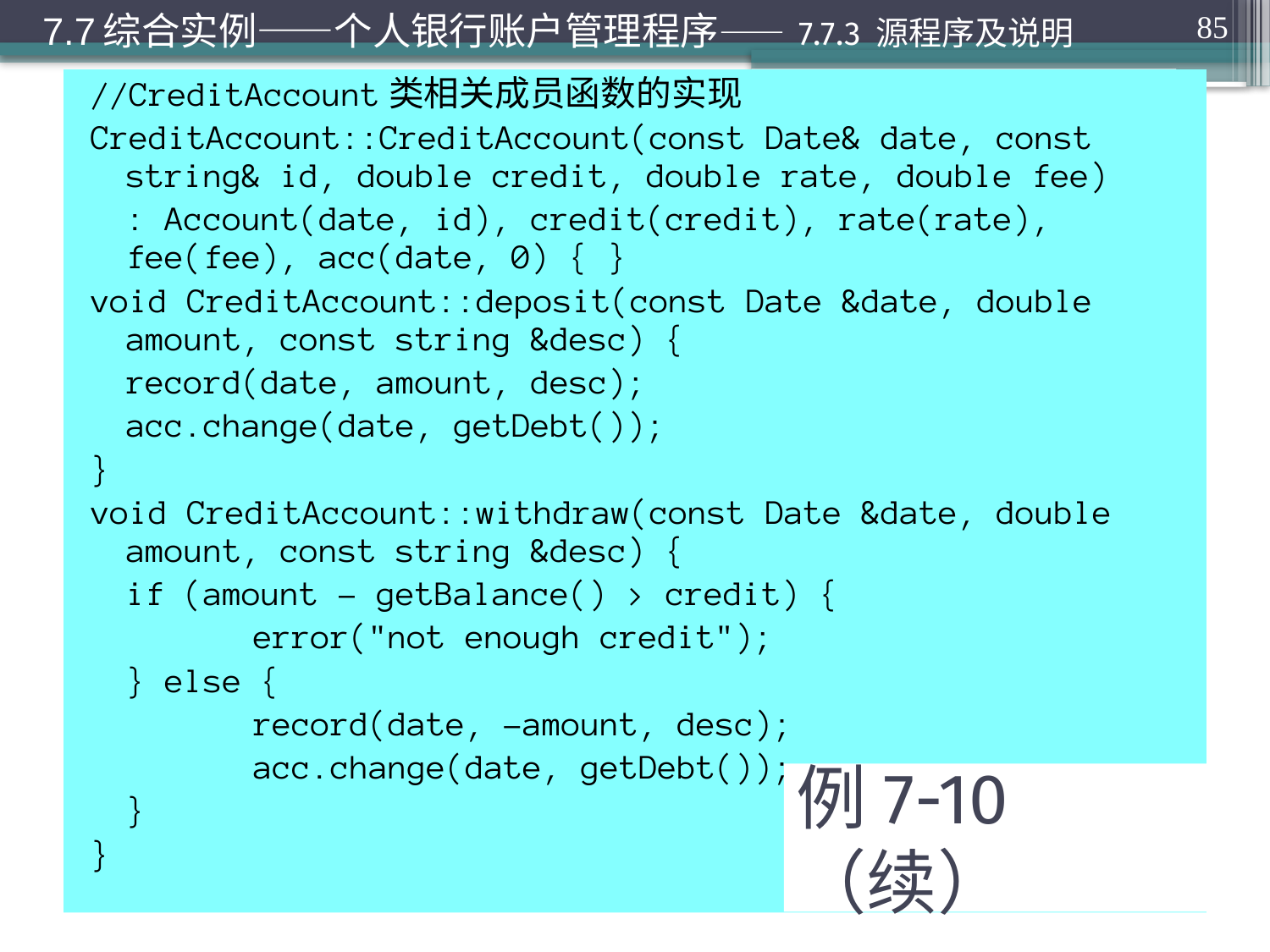

7.7综合实例——个人银行账户管理程序—— 7.7.3 源程序及说明
85
//CreditAccount类相关成员函数的实现
CreditAccount::CreditAccount(const Date& date, const string& id, double credit, double rate, double fee)
	: Account(date, id), credit(credit), rate(rate), fee(fee), acc(date, 0) { }
void CreditAccount::deposit(const Date &date, double amount, const string &desc) {
	record(date, amount, desc);
	acc.change(date, getDebt());
}
void CreditAccount::withdraw(const Date &date, double amount, const string &desc) {
	if (amount - getBalance() > credit) {
		error("not enough credit");
	} else {
		record(date, -amount, desc);
		acc.change(date, getDebt());
	}
}
# 例7-10（续）